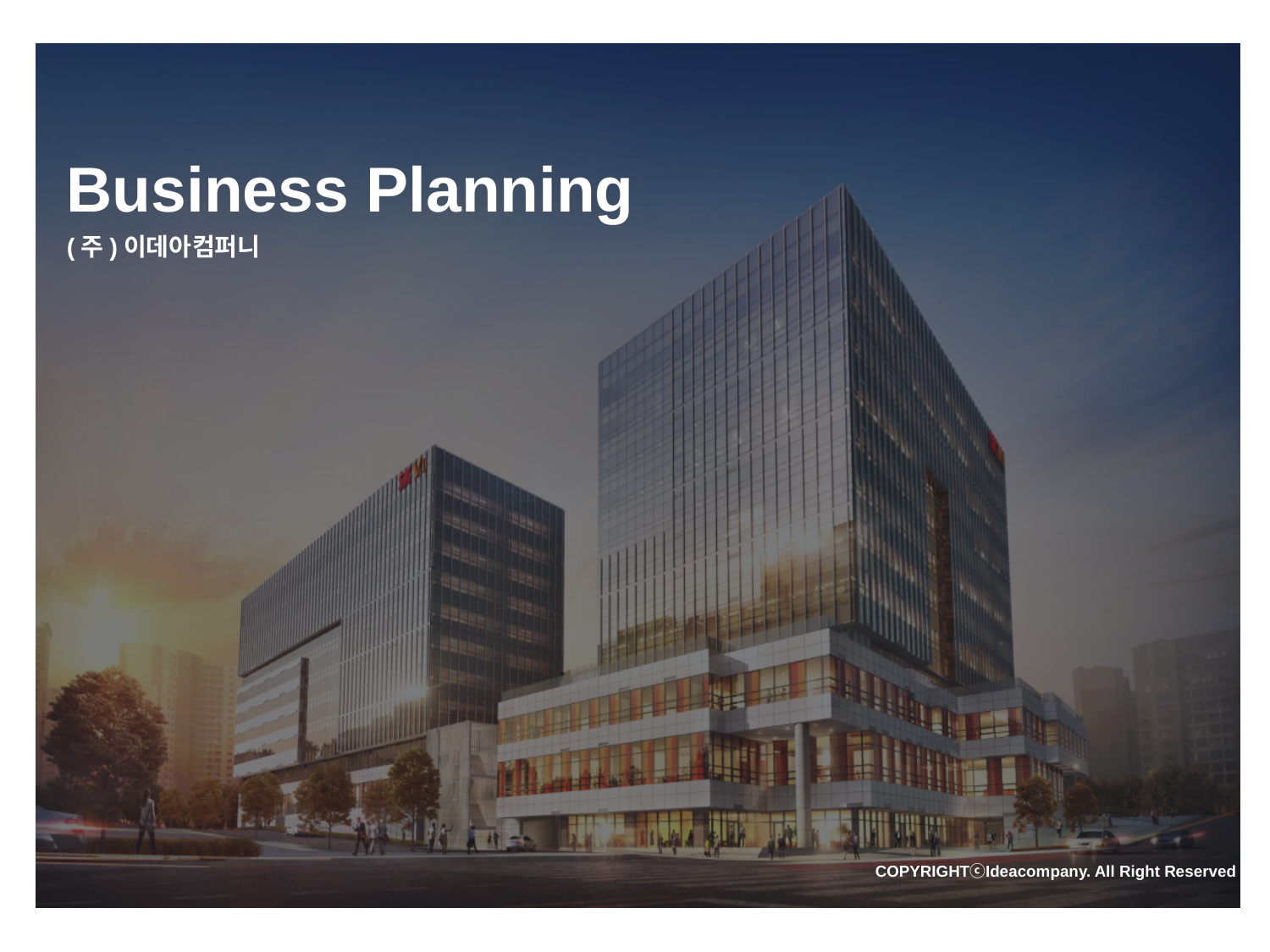

Business Planning
(주)이데아컴퍼니
COPYRIGHTⓒIdeacompany. All Right Reserved